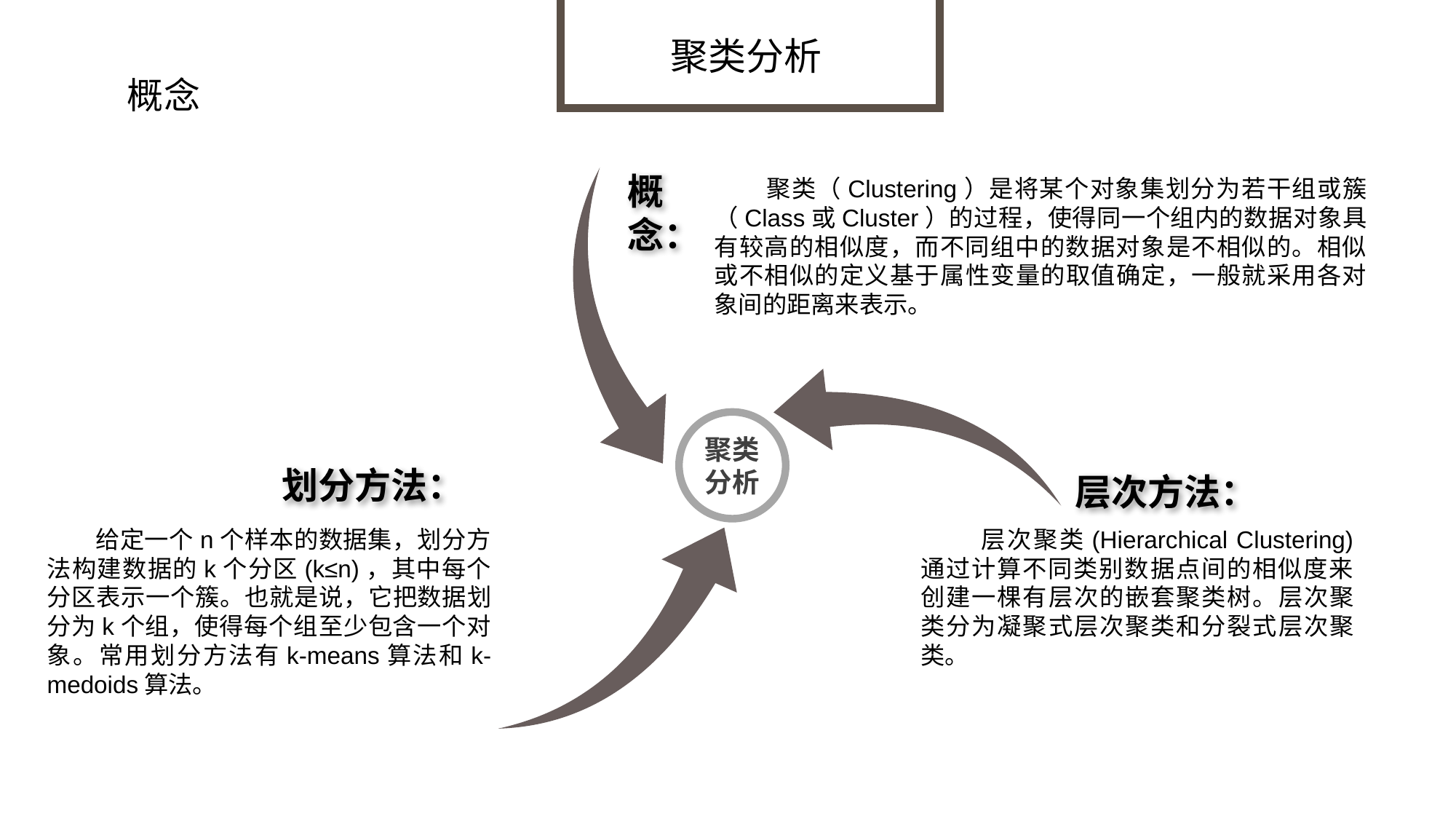

聚类分析
概念
概念：
       聚类（Clustering）是将某个对象集划分为若干组或簇（Class或Cluster）的过程，使得同一个组内的数据对象具有较高的相似度，而不同组中的数据对象是不相似的。相似或不相似的定义基于属性变量的取值确定，一般就采用各对象间的距离来表示。

聚类分析
划分方法：
层次方法：
       给定一个n个样本的数据集，划分方法构建数据的k个分区(k≤n)，其中每个分区表示一个簇。也就是说，它把数据划分为k个组，使得每个组至少包含一个对象。常用划分方法有k-means算法和k-medoids算法。
       层次聚类(Hierarchical Clustering) 通过计算不同类别数据点间的相似度来创建一棵有层次的嵌套聚类树。层次聚类分为凝聚式层次聚类和分裂式层次聚类。